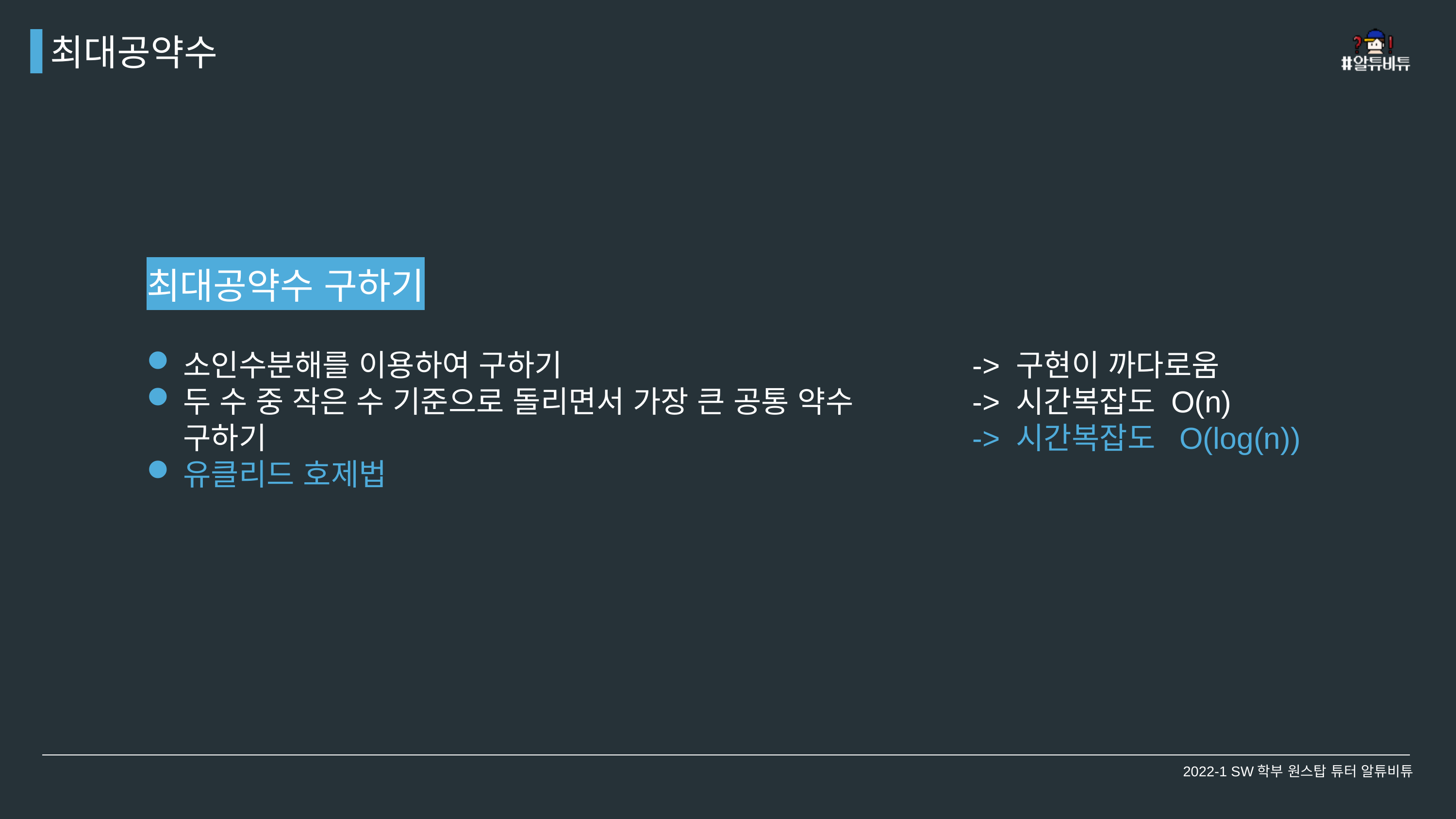

최대공약수
최대공약수 구하기
소인수분해를 이용하여 구하기
두 수 중 작은 수 기준으로 돌리면서 가장 큰 공통 약수 구하기
유클리드 호제법
-> 구현이 까다로움
-> 시간복잡도 O(n)
-> 시간복잡도  O(log(n))

2022-1 SW학부 원스탑 튜터 알튜비튜